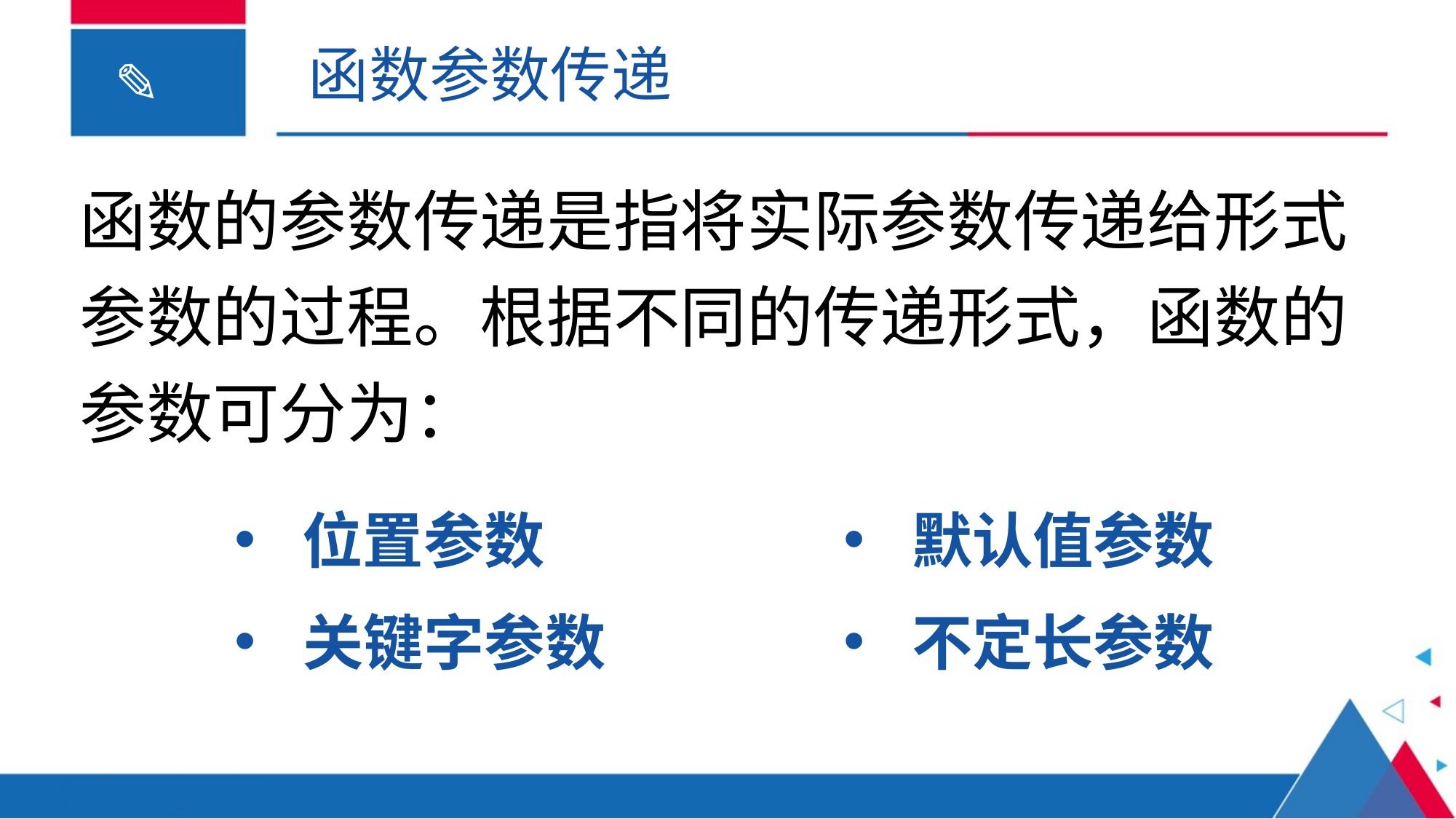

函数参数传递
函数的参数传递是指将实际参数传递给形式参数的过程。根据不同的传递形式，函数的参数可分为：
位置参数
默认值参数
关键字参数
不定长参数